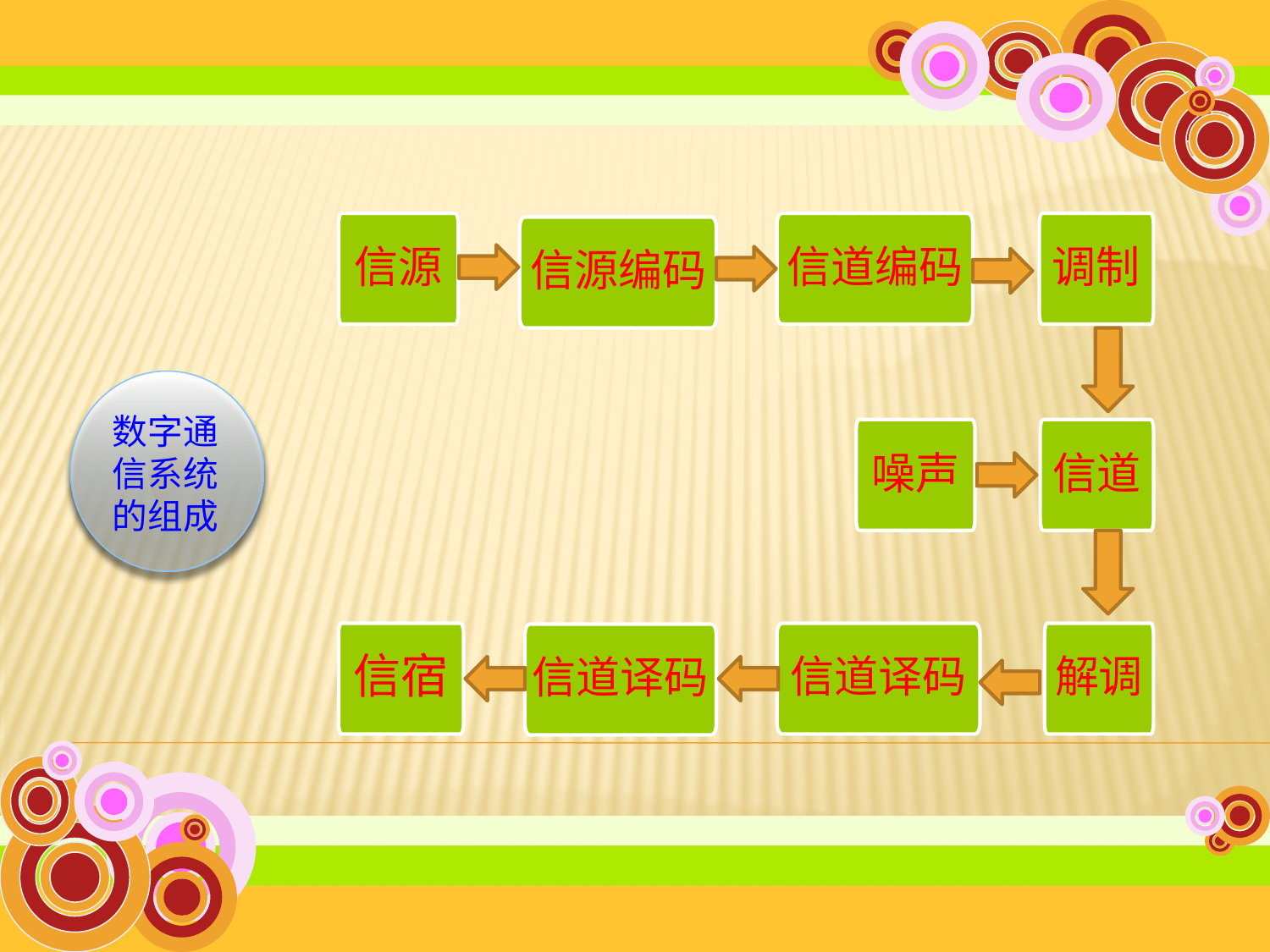

信源
信道编码
调制
信源编码

数字通信系统的组成

噪声
信道

信宿
信道译码
解调
信道译码